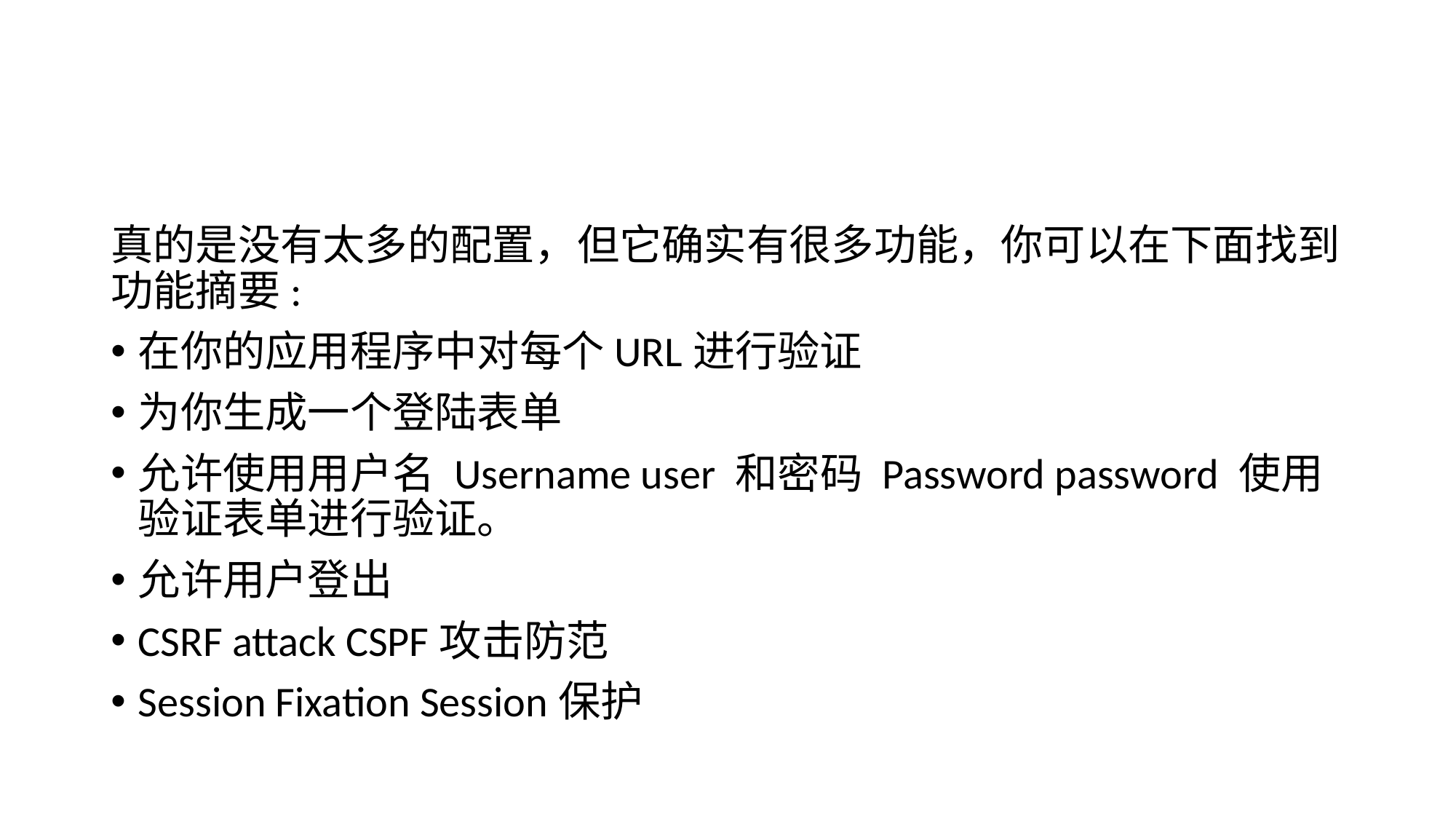

真的是没有太多的配置，但它确实有很多功能，你可以在下面找到功能摘要:
在你的应用程序中对每个URL进行验证
为你生成一个登陆表单
允许使用用户名 Username user 和密码 Password password 使用验证表单进行验证。
允许用户登出
CSRF attack CSPF攻击防范
Session Fixation Session保护